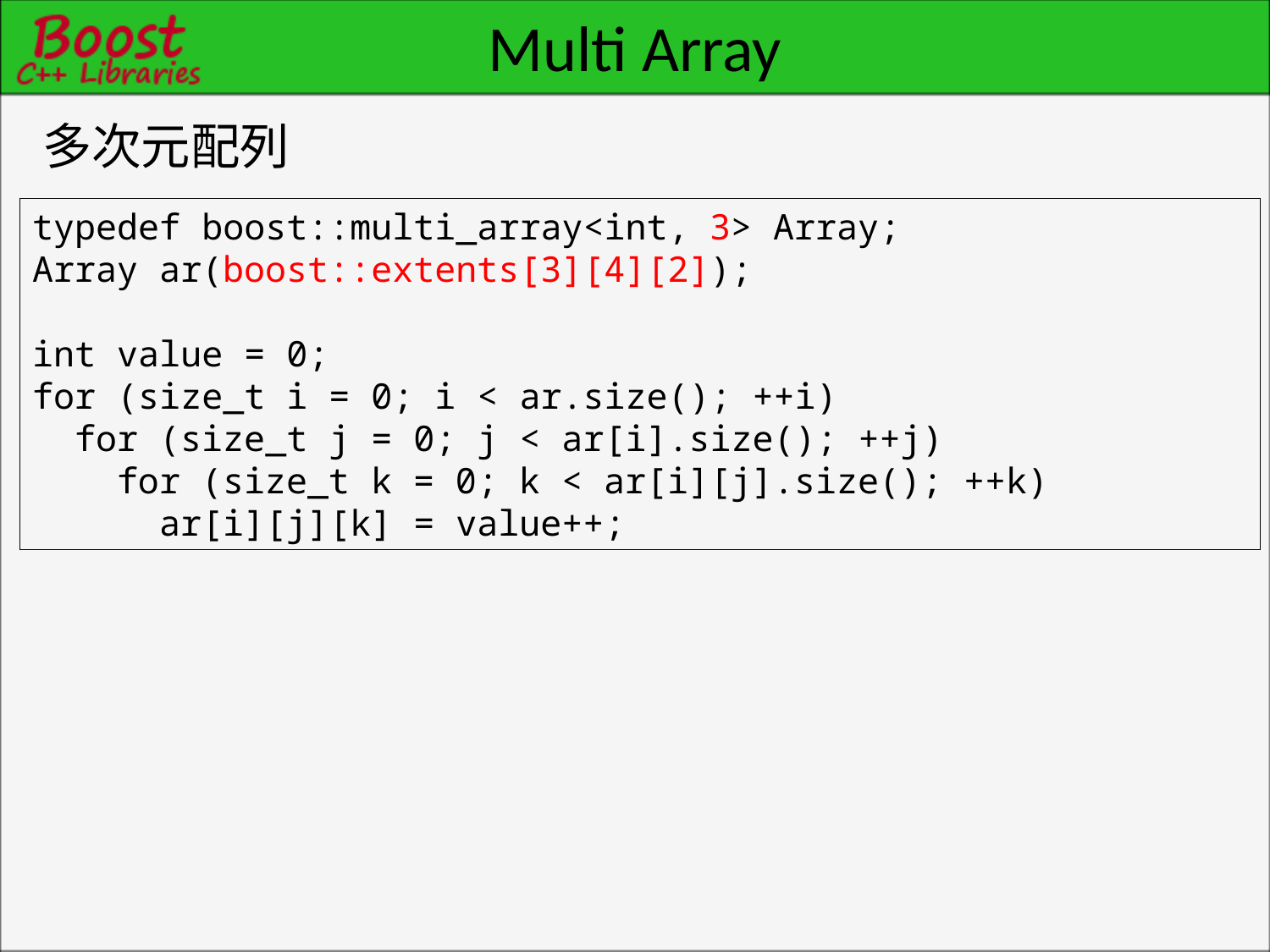

# Multi Array
多次元配列
typedef boost::multi_array<int, 3> Array;
Array ar(boost::extents[3][4][2]);

int value = 0;
for (size_t i = 0; i < ar.size(); ++i)
  for (size_t j = 0; j < ar[i].size(); ++j)
    for (size_t k = 0; k < ar[i][j].size(); ++k)
      ar[i][j][k] = value++;